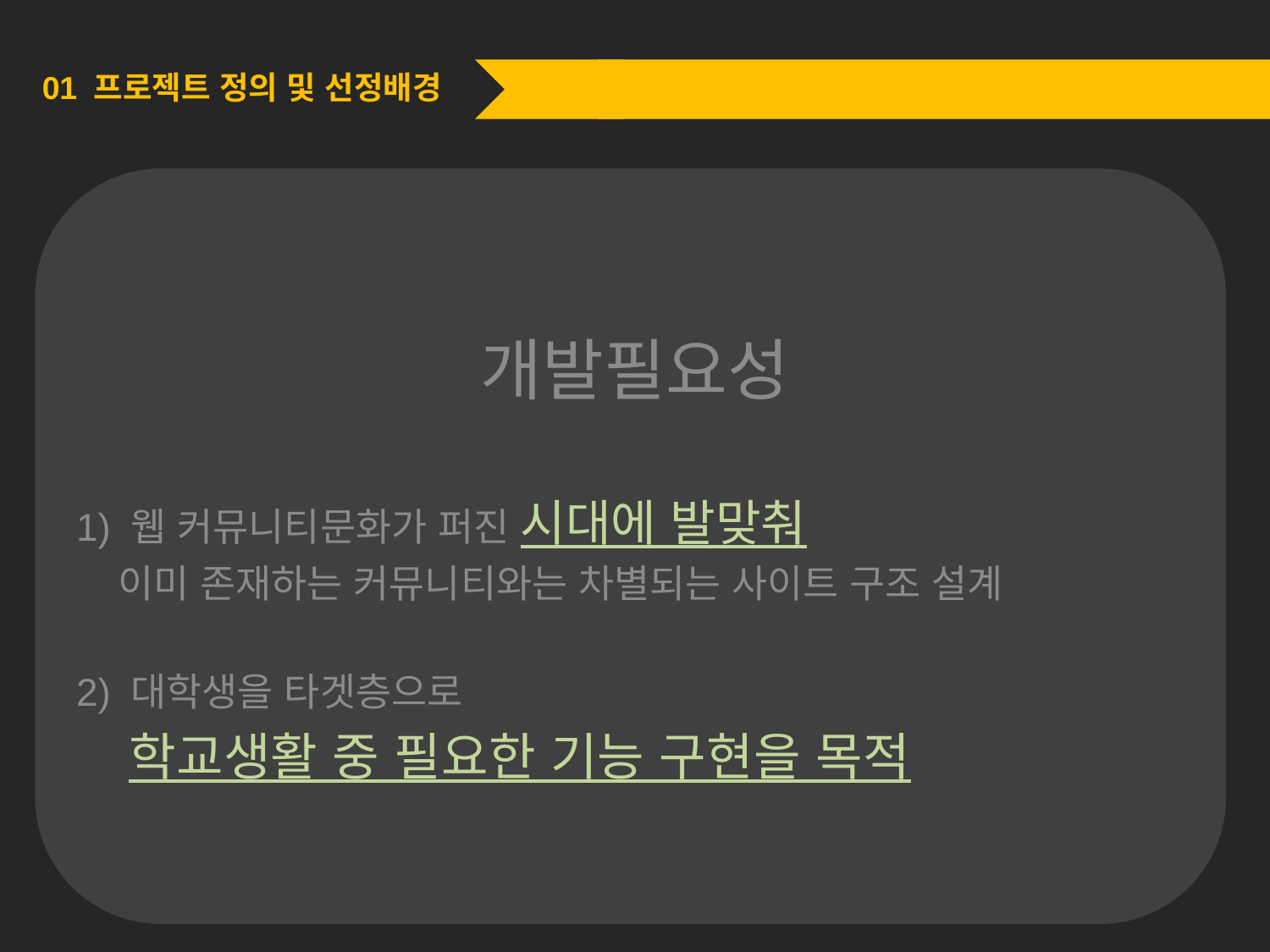

01 프로젝트 정의 및 선정배경

개발필요성

1) 웹 커뮤니티문화가 퍼진 시대에 발맞춰
   이미 존재하는 커뮤니티와는 차별되는 사이트 구조 설계

2) 대학생을 타겟층으로
    학교생활 중 필요한 기능 구현을 목적